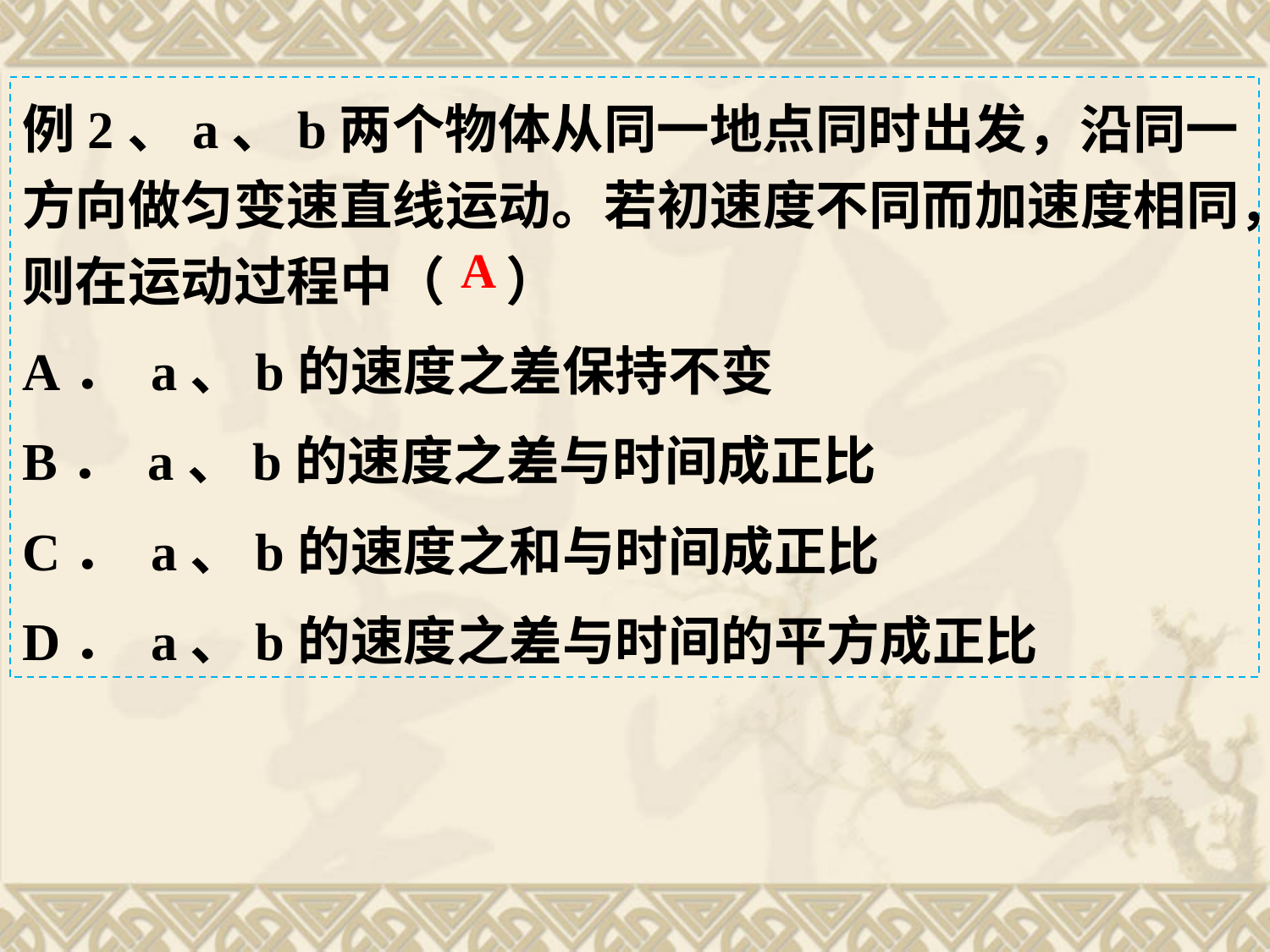

例2、a、b两个物体从同一地点同时出发，沿同一方向做匀变速直线运动。若初速度不同而加速度相同，则在运动过程中（     ）
A． a、b的速度之差保持不变
B． a、b的速度之差与时间成正比
C． a、b的速度之和与时间成正比
D． a、b的速度之差与时间的平方成正比
A